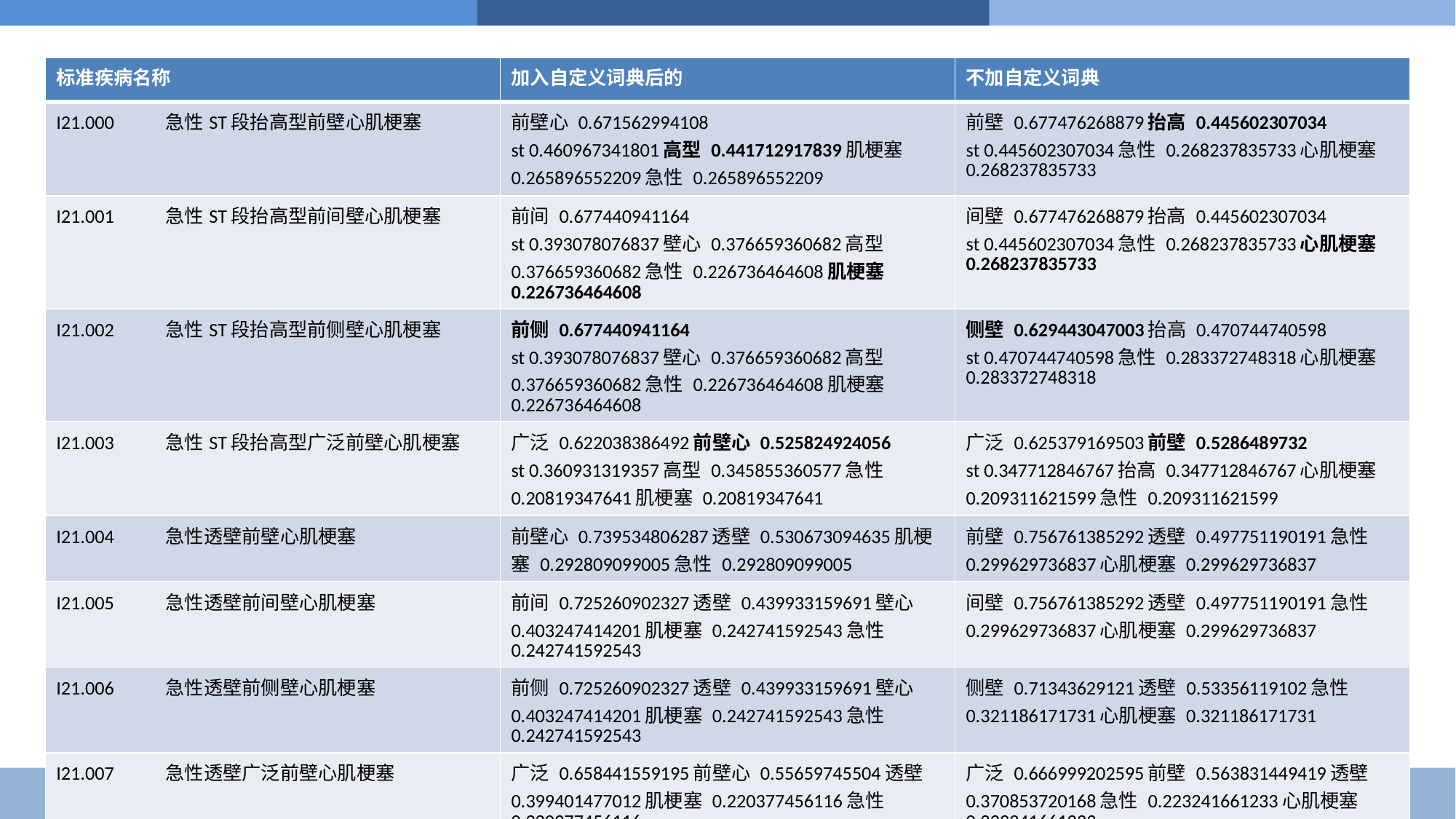

#
| 标准疾病名称 | 加入自定义词典后的 | 不加自定义词典 |
| --- | --- | --- |
| I21.000 急性ST段抬高型前壁心肌梗塞 | 前壁心 0.671562994108 st 0.460967341801高型 0.441712917839肌梗塞 0.265896552209急性 0.265896552209 | 前壁 0.677476268879抬高 0.445602307034 st 0.445602307034急性 0.268237835733心肌梗塞 0.268237835733 |
| I21.001 急性ST段抬高型前间壁心肌梗塞 | 前间 0.677440941164 st 0.393078076837壁心 0.376659360682高型 0.376659360682急性 0.226736464608肌梗塞 0.226736464608 | 间壁 0.677476268879抬高 0.445602307034 st 0.445602307034急性 0.268237835733心肌梗塞 0.268237835733 |
| I21.002 急性ST段抬高型前侧壁心肌梗塞 | 前侧 0.677440941164 st 0.393078076837壁心 0.376659360682高型 0.376659360682急性 0.226736464608肌梗塞 0.226736464608 | 侧壁 0.629443047003抬高 0.470744740598 st 0.470744740598急性 0.283372748318心肌梗塞 0.283372748318 |
| I21.003 急性ST段抬高型广泛前壁心肌梗塞 | 广泛 0.622038386492前壁心 0.525824924056 st 0.360931319357高型 0.345855360577急性 0.20819347641肌梗塞 0.20819347641 | 广泛 0.625379169503前壁 0.5286489732 st 0.347712846767抬高 0.347712846767心肌梗塞 0.209311621599急性 0.209311621599 |
| I21.004 急性透壁前壁心肌梗塞 | 前壁心 0.739534806287透壁 0.530673094635肌梗塞 0.292809099005急性 0.292809099005 | 前壁 0.756761385292透壁 0.497751190191急性 0.299629736837心肌梗塞 0.299629736837 |
| I21.005 急性透壁前间壁心肌梗塞 | 前间 0.725260902327透壁 0.439933159691壁心 0.403247414201肌梗塞 0.242741592543急性 0.242741592543 | 间壁 0.756761385292透壁 0.497751190191急性 0.299629736837心肌梗塞 0.299629736837 |
| I21.006 急性透壁前侧壁心肌梗塞 | 前侧 0.725260902327透壁 0.439933159691壁心 0.403247414201肌梗塞 0.242741592543急性 0.242741592543 | 侧壁 0.71343629121透壁 0.53356119102急性 0.321186171731心肌梗塞 0.321186171731 |
| I21.007 急性透壁广泛前壁心肌梗塞 | 广泛 0.658441559195前壁心 0.55659745504透壁 0.399401477012肌梗塞 0.220377456116急性 0.220377456116 | 广泛 0.666999202595前壁 0.563831449419透壁 0.370853720168急性 0.223241661233心肌梗塞 0.223241661233 |